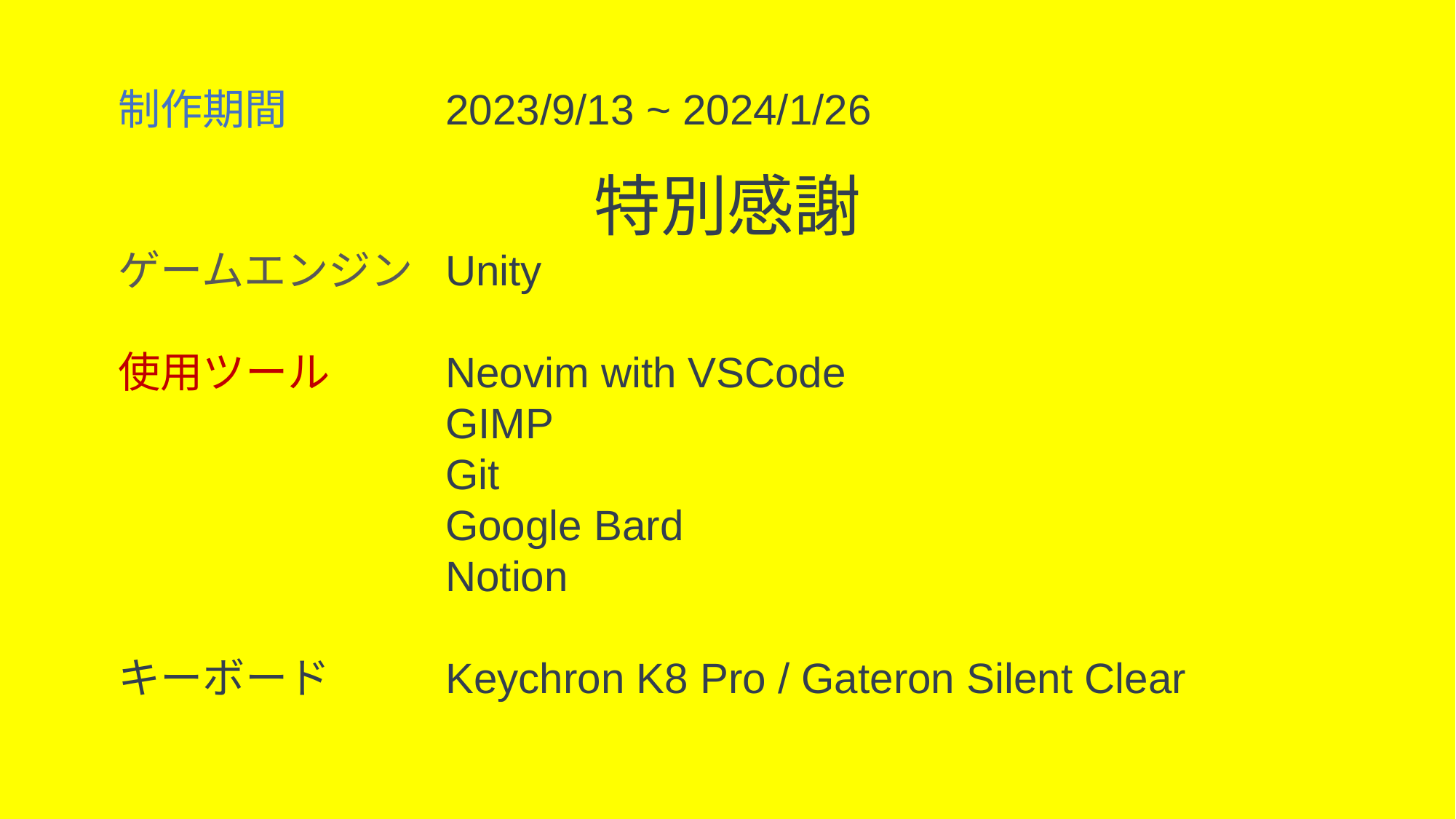

制作期間		2023/9/13 ~ 2024/1/26
特別感謝
ゲームエンジン	Unity

使用ツール		Neovim with VSCode
			GIMP
			Git
			Google Bard
			Notion

キーボード		Keychron K8 Pro / Gateron Silent Clear